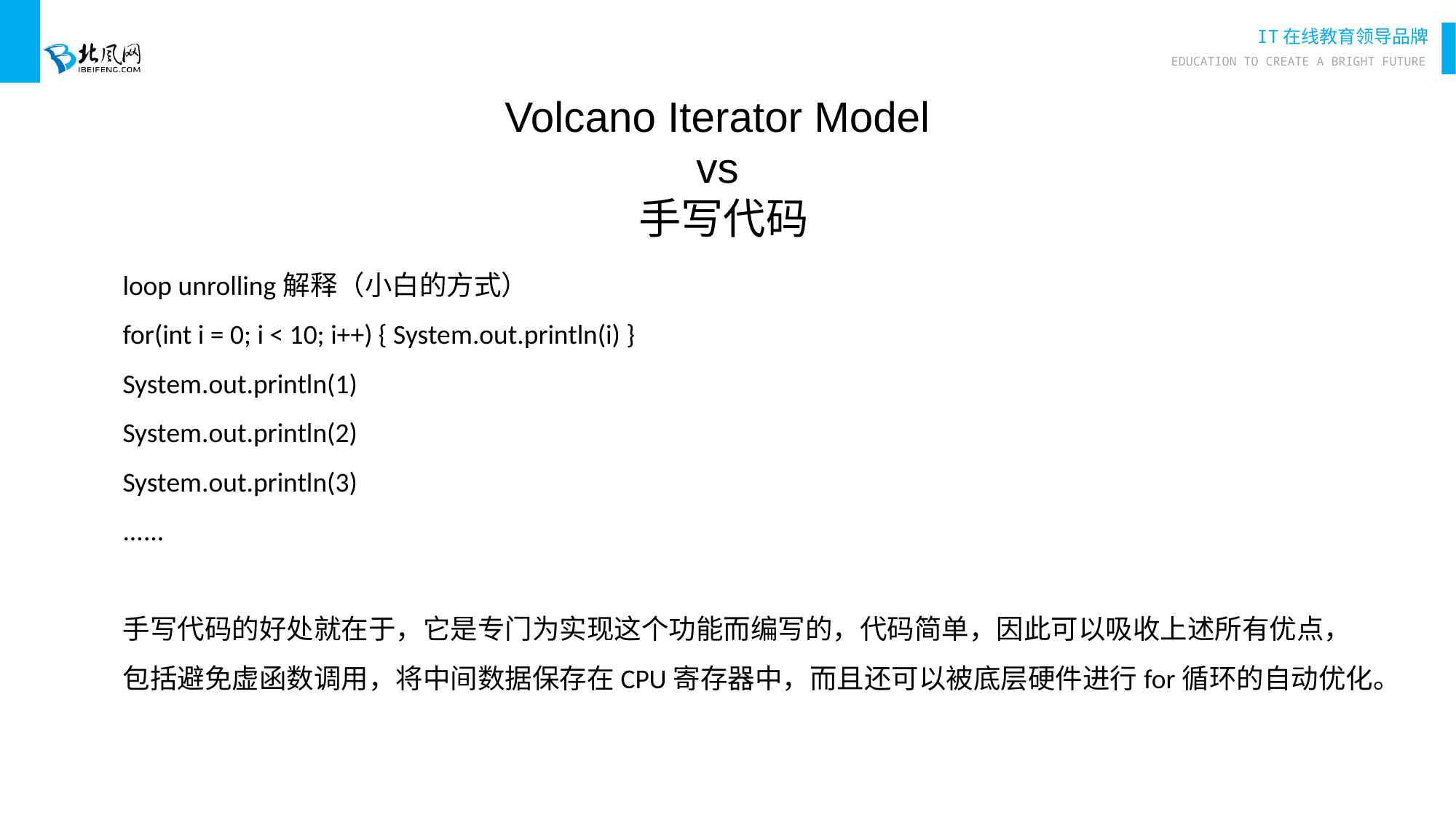

Volcano Iterator Model
vs
手写代码
loop unrolling解释（小白的方式）
for(int i = 0; i < 10; i++) { System.out.println(i) }
System.out.println(1)
System.out.println(2)
System.out.println(3)
......

手写代码的好处就在于，它是专门为实现这个功能而编写的，代码简单，因此可以吸收上述所有优点，包括避免虚函数调用，将中间数据保存在CPU寄存器中，而且还可以被底层硬件进行for循环的自动优化。